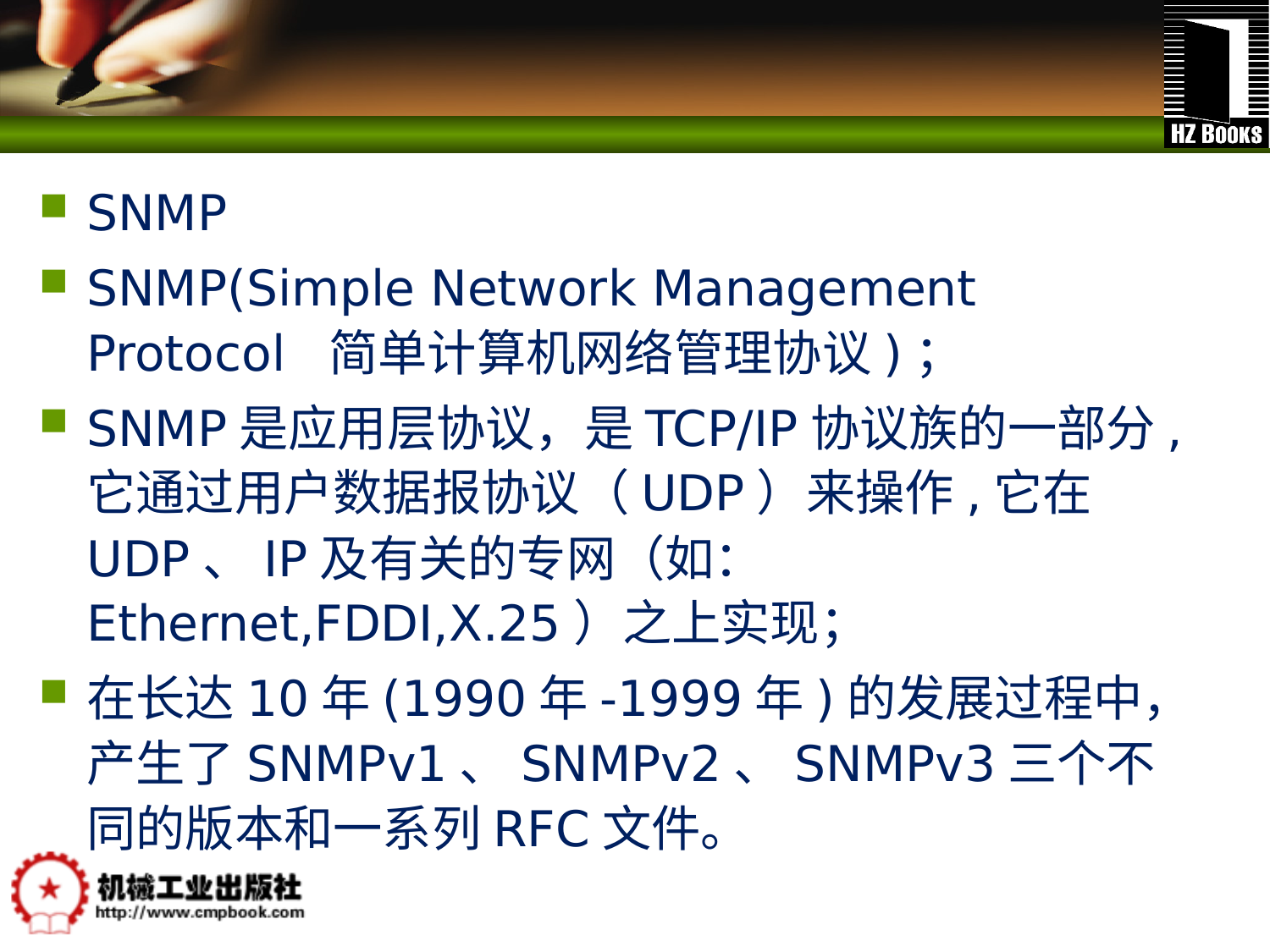

#
SNMP
SNMP(Simple Network Management Protocol  简单计算机网络管理协议)；
SNMP是应用层协议，是TCP/IP协议族的一部分,它通过用户数据报协议（UDP）来操作,它在UDP、IP及有关的专网（如：Ethernet,FDDI,X.25）之上实现；
在长达10年(1990年-1999年)的发展过程中，产生了SNMPv1、SNMPv2、SNMPv3三个不同的版本和一系列RFC文件。